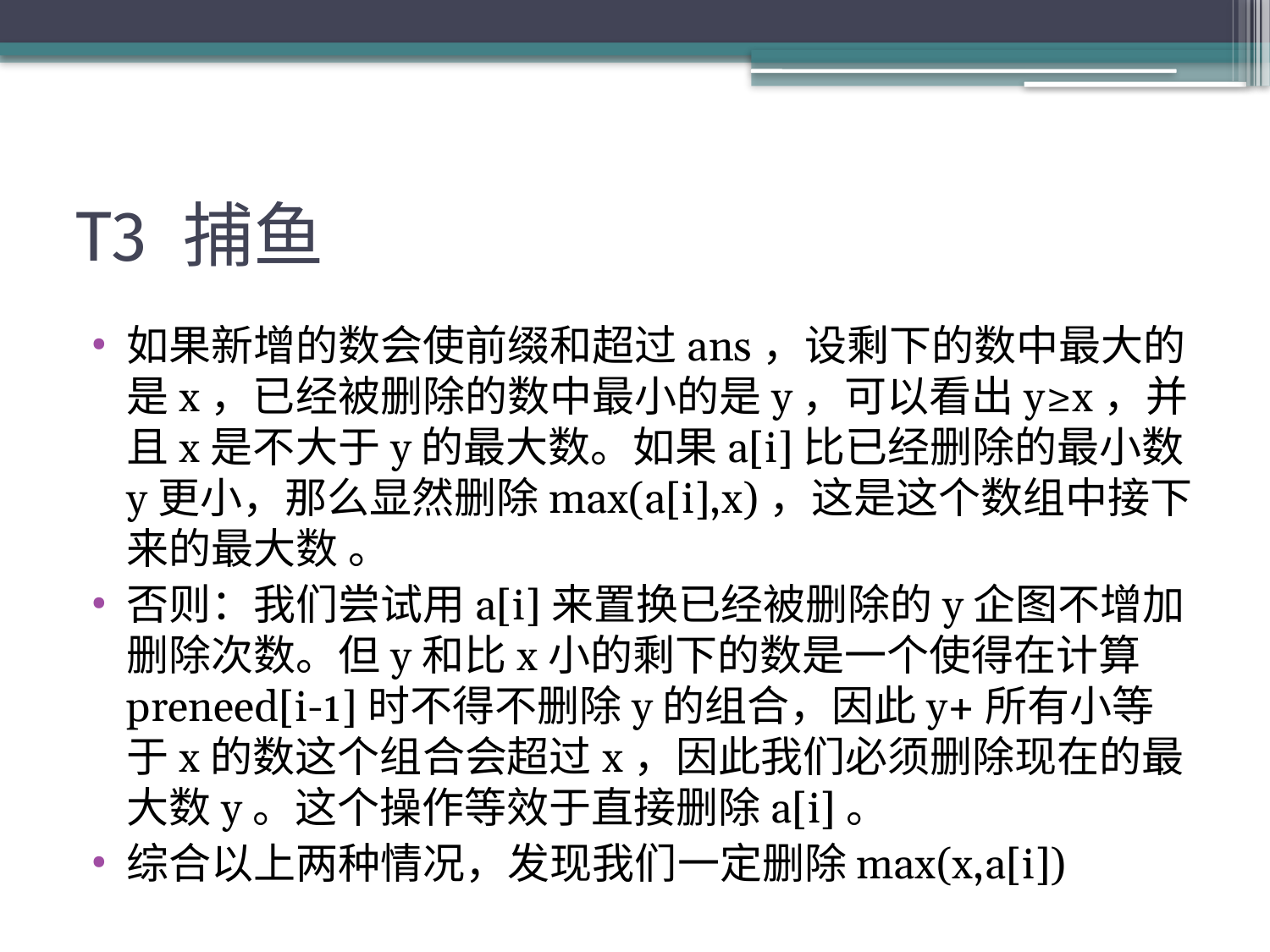

# T3 捕鱼
如果新增的数会使前缀和超过ans，设剩下的数中最大的是x，已经被删除的数中最小的是y，可以看出y≥x，并且x是不大于y的最大数。如果a[i]比已经删除的最小数y更小，那么显然删除max(a[i],x)，这是这个数组中接下来的最大数 。
否则：我们尝试用a[i]来置换已经被删除的y企图不增加删除次数。但y和比x小的剩下的数是一个使得在计算preneed[i-1]时不得不删除y的组合，因此y+所有小等于x的数这个组合会超过x，因此我们必须删除现在的最大数y。这个操作等效于直接删除a[i]。
综合以上两种情况，发现我们一定删除max(x,a[i])